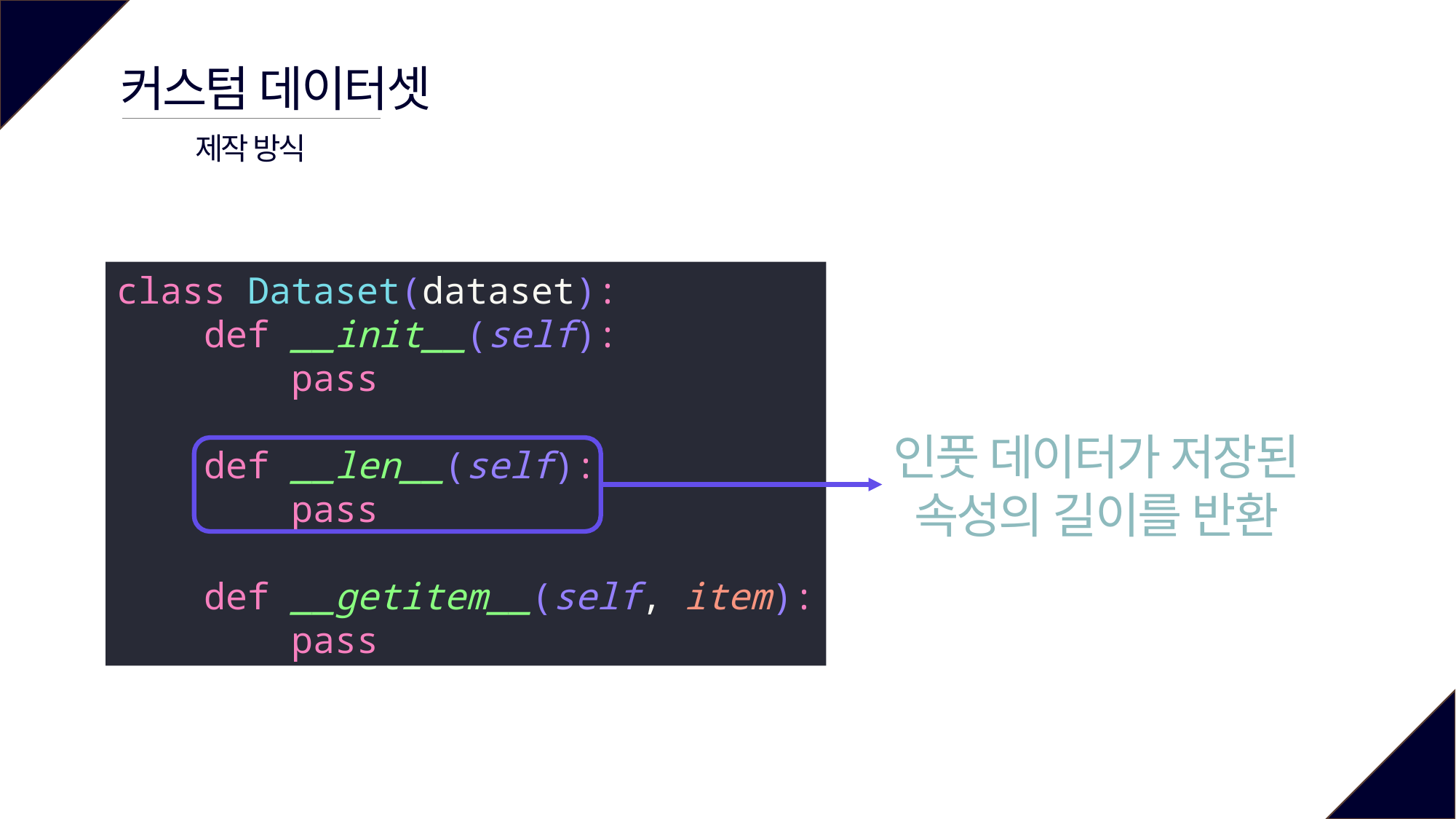

커스텀 데이터셋
제작 방식
class Dataset(dataset):
    def __init__(self):
        pass
    def __len__(self):
        pass
    def __getitem__(self, item):
        pass
인풋 데이터가 저장된
속성의 길이를 반환